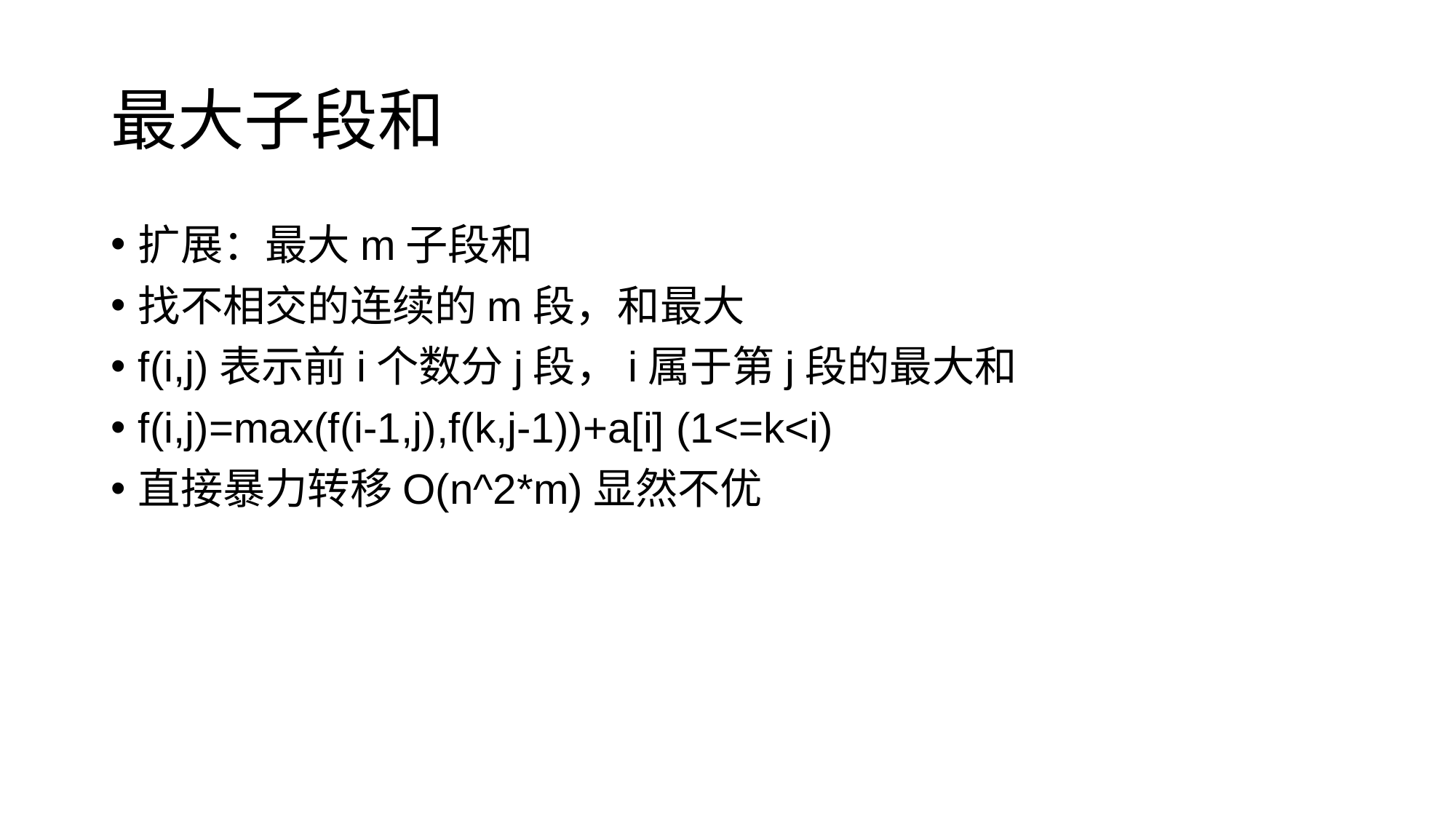

# 最大子段和
扩展：最大m子段和
找不相交的连续的m段，和最大
f(i,j)表示前i个数分j段，i属于第j段的最大和
f(i,j)=max(f(i-1,j),f(k,j-1))+a[i] (1<=k<i)
直接暴力转移O(n^2*m)显然不优